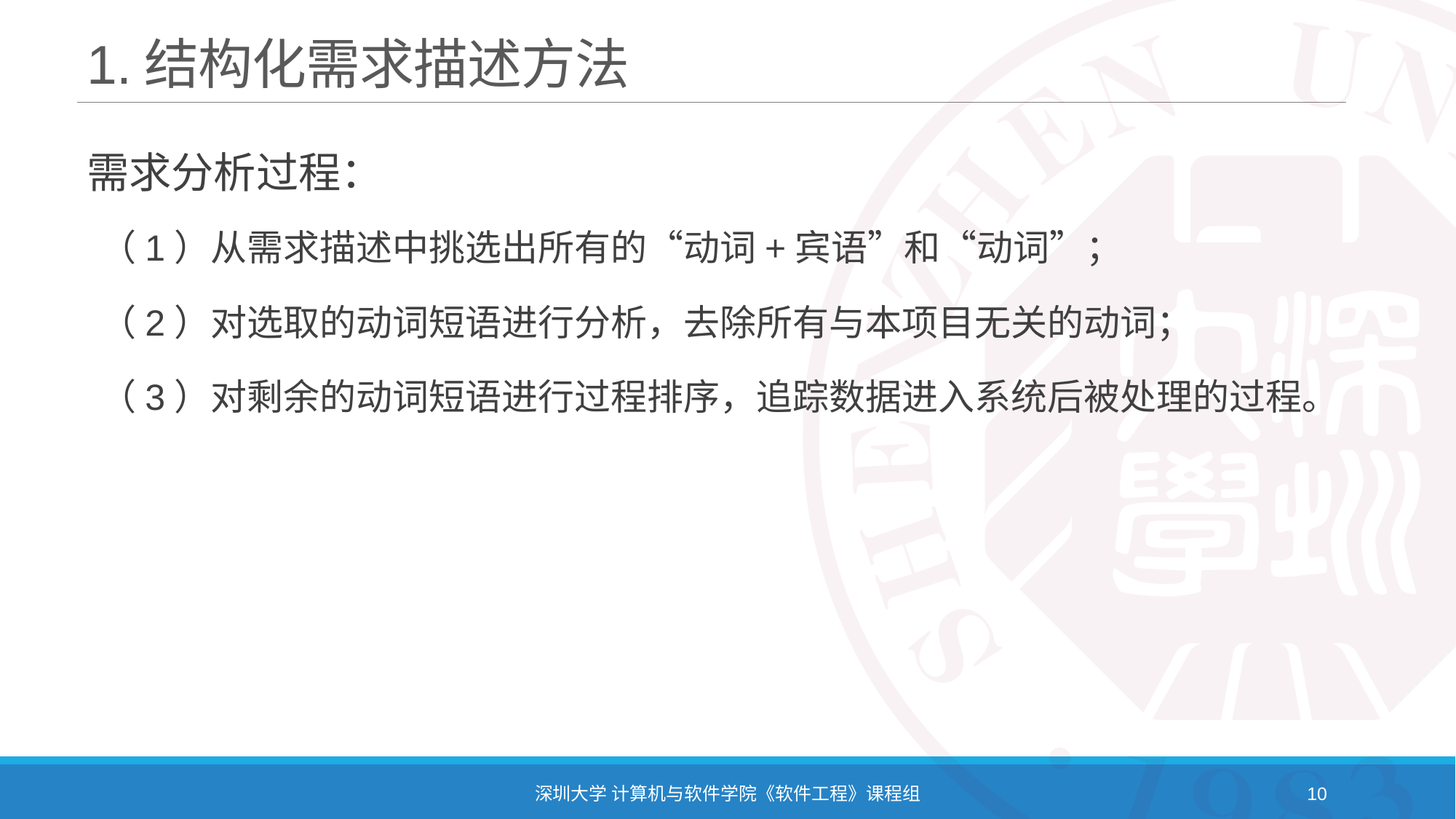

# 1.结构化需求描述方法
需求分析过程：
（1）从需求描述中挑选出所有的“动词+宾语”和“动词”；
（2）对选取的动词短语进行分析，去除所有与本项目无关的动词；
（3）对剩余的动词短语进行过程排序，追踪数据进入系统后被处理的过程。

深圳大学 计算机与软件学院《软件工程》课程组
10